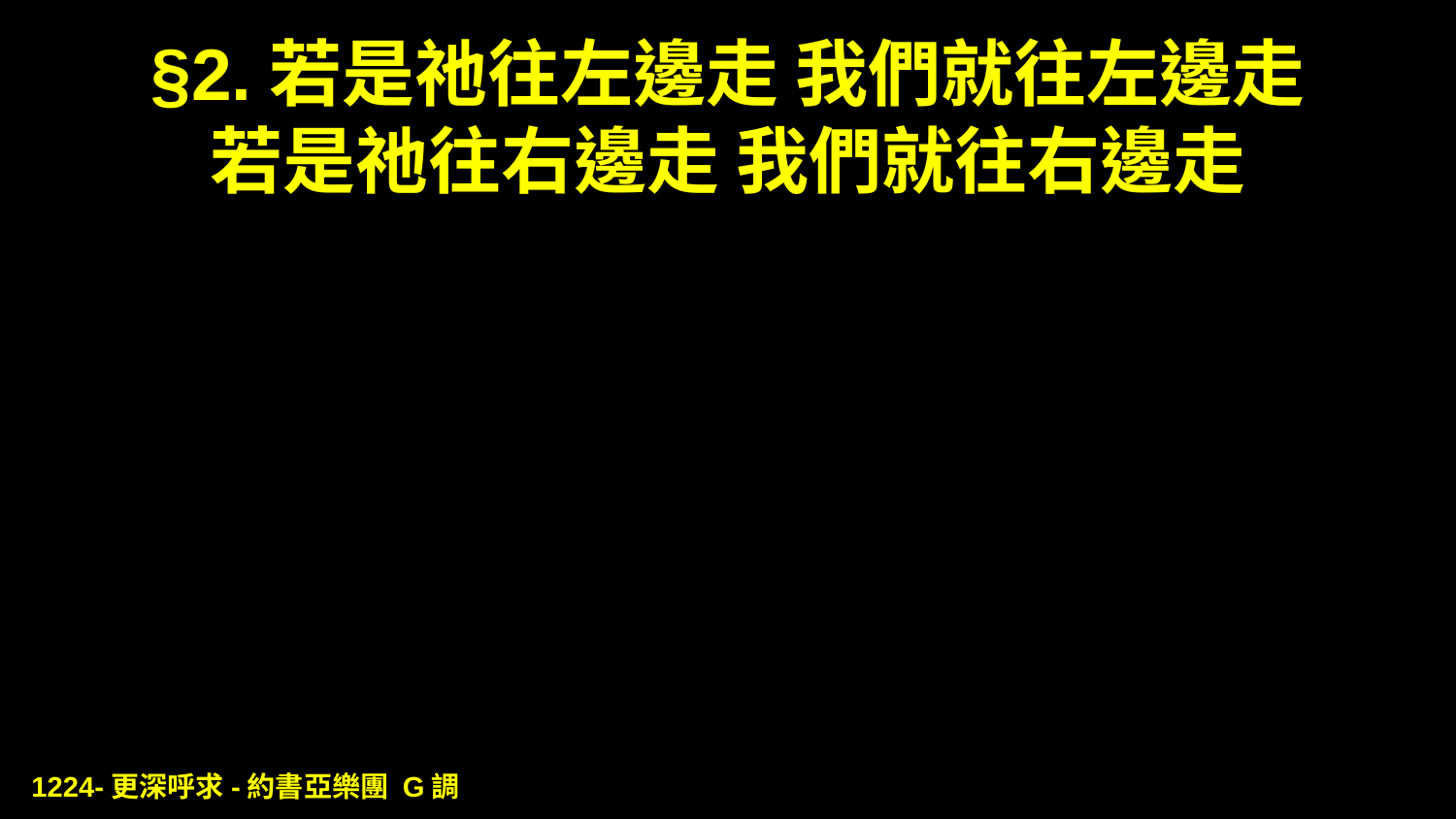

# §2.若是祂往左邊走 我們就往左邊走 若是祂往右邊走 我們就往右邊走
1224-更深呼求-約書亞樂團 G調